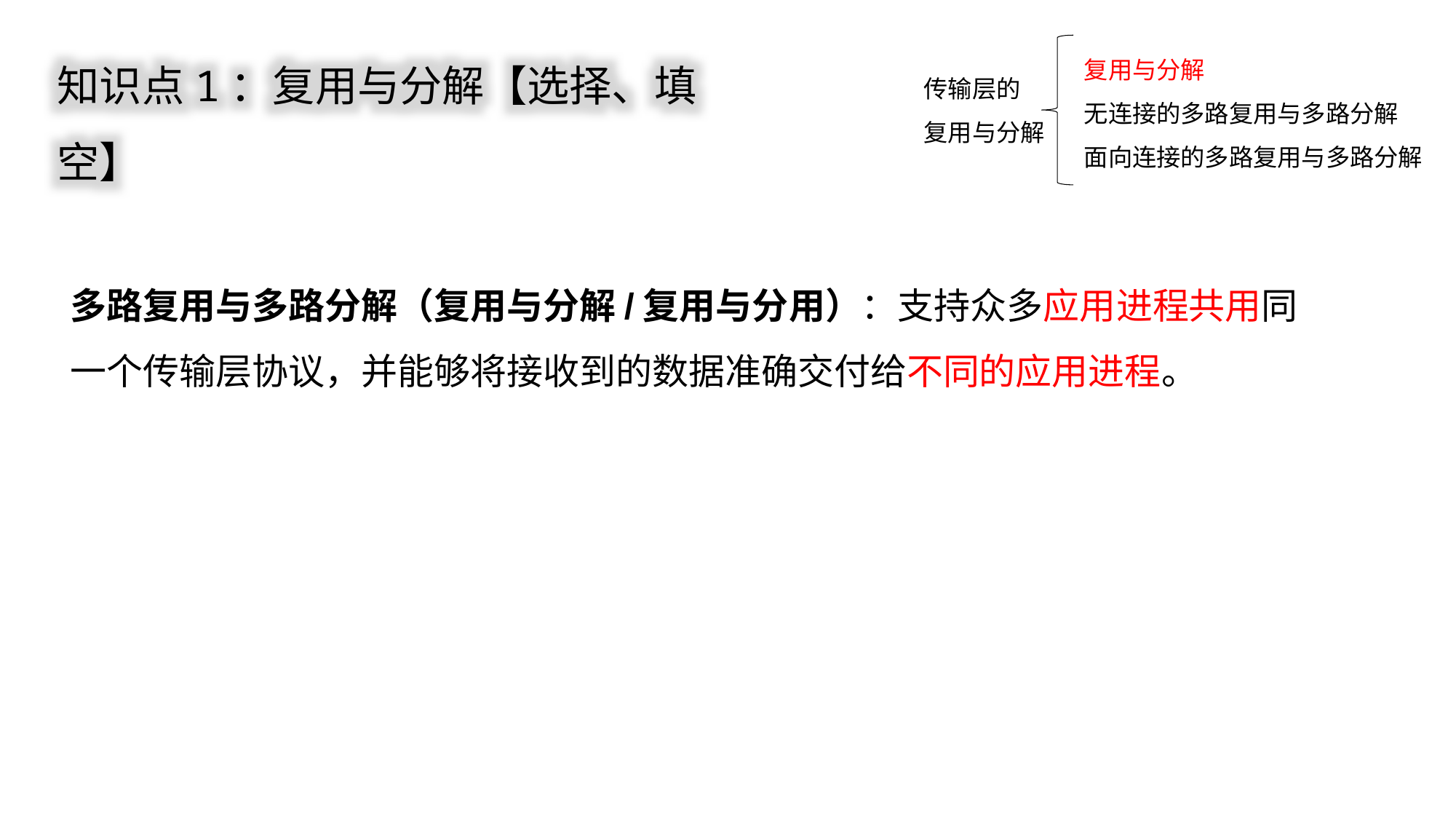

复用与分解
无连接的多路复用与多路分解
面向连接的多路复用与多路分解
知识点1：复用与分解【选择、填空】
传输层的
复用与分解
多路复用与多路分解（复用与分解/复用与分用）：支持众多应用进程共用同一个传输层协议，并能够将接收到的数据准确交付给不同的应用进程。